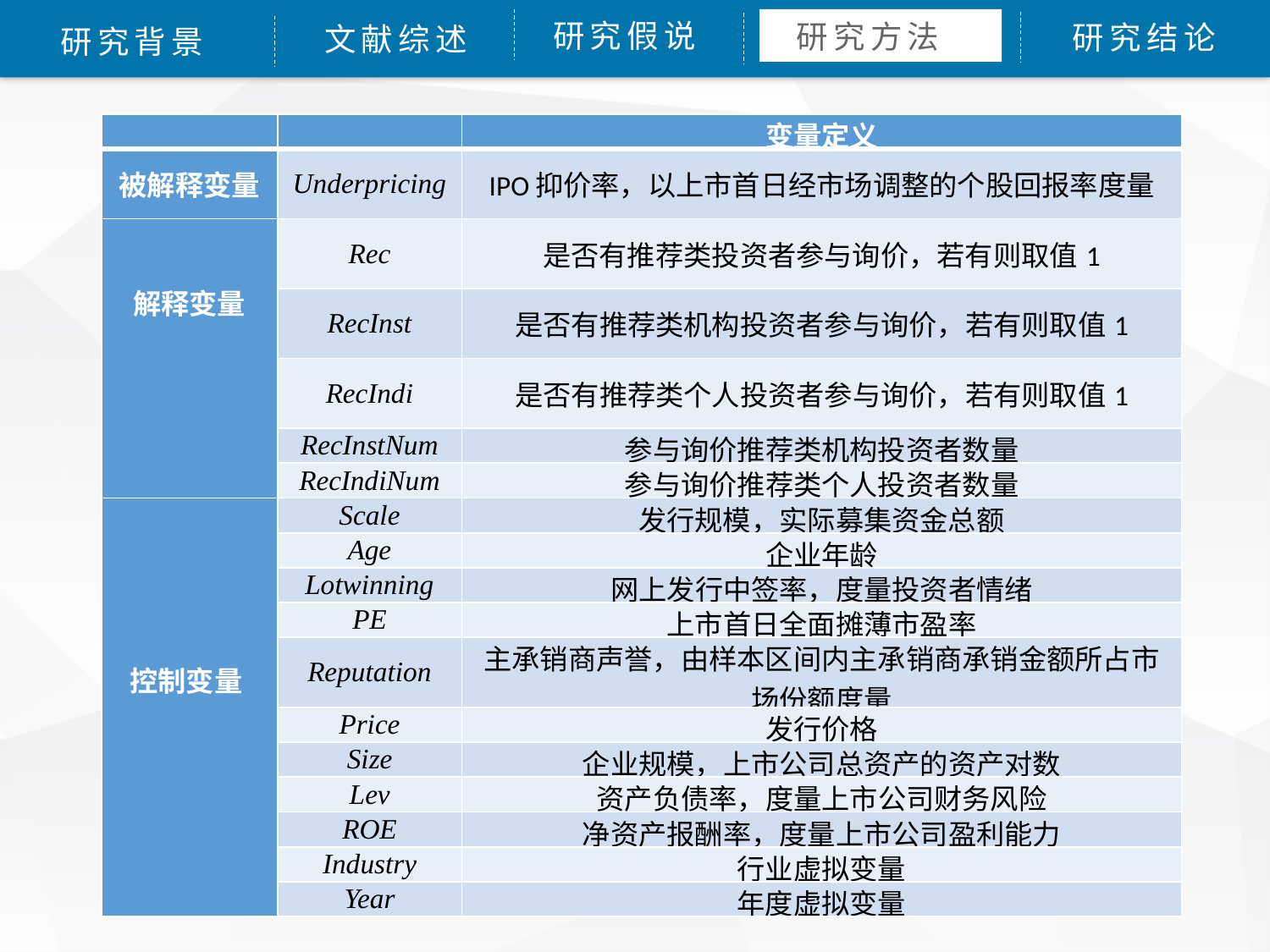

研究方法
研究假说
研究结论
文献综述
研究背景
|  |  | 变量定义 |
| --- | --- | --- |
| 被解释变量 | Underpricing | IPO抑价率，以上市首日经市场调整的个股回报率度量 |
| 解释变量 | Rec | 是否有推荐类投资者参与询价，若有则取值1 |
|  | RecInst | 是否有推荐类机构投资者参与询价，若有则取值1 |
|  | RecIndi | 是否有推荐类个人投资者参与询价，若有则取值1 |
|  | RecInstNum | 参与询价推荐类机构投资者数量 |
|  | RecIndiNum | 参与询价推荐类个人投资者数量 |
| 控制变量 | Scale | 发行规模，实际募集资金总额 |
|  | Age | 企业年龄 |
|  | Lotwinning | 网上发行中签率，度量投资者情绪 |
|  | PE | 上市首日全面摊薄市盈率 |
|  | Reputation | 主承销商声誉，由样本区间内主承销商承销金额所占市场份额度量 |
|  | Price | 发行价格 |
|  | Size | 企业规模，上市公司总资产的资产对数 |
|  | Lev | 资产负债率，度量上市公司财务风险 |
|  | ROE | 净资产报酬率，度量上市公司盈利能力 |
|  | Industry | 行业虚拟变量 |
|  | Year | 年度虚拟变量 |